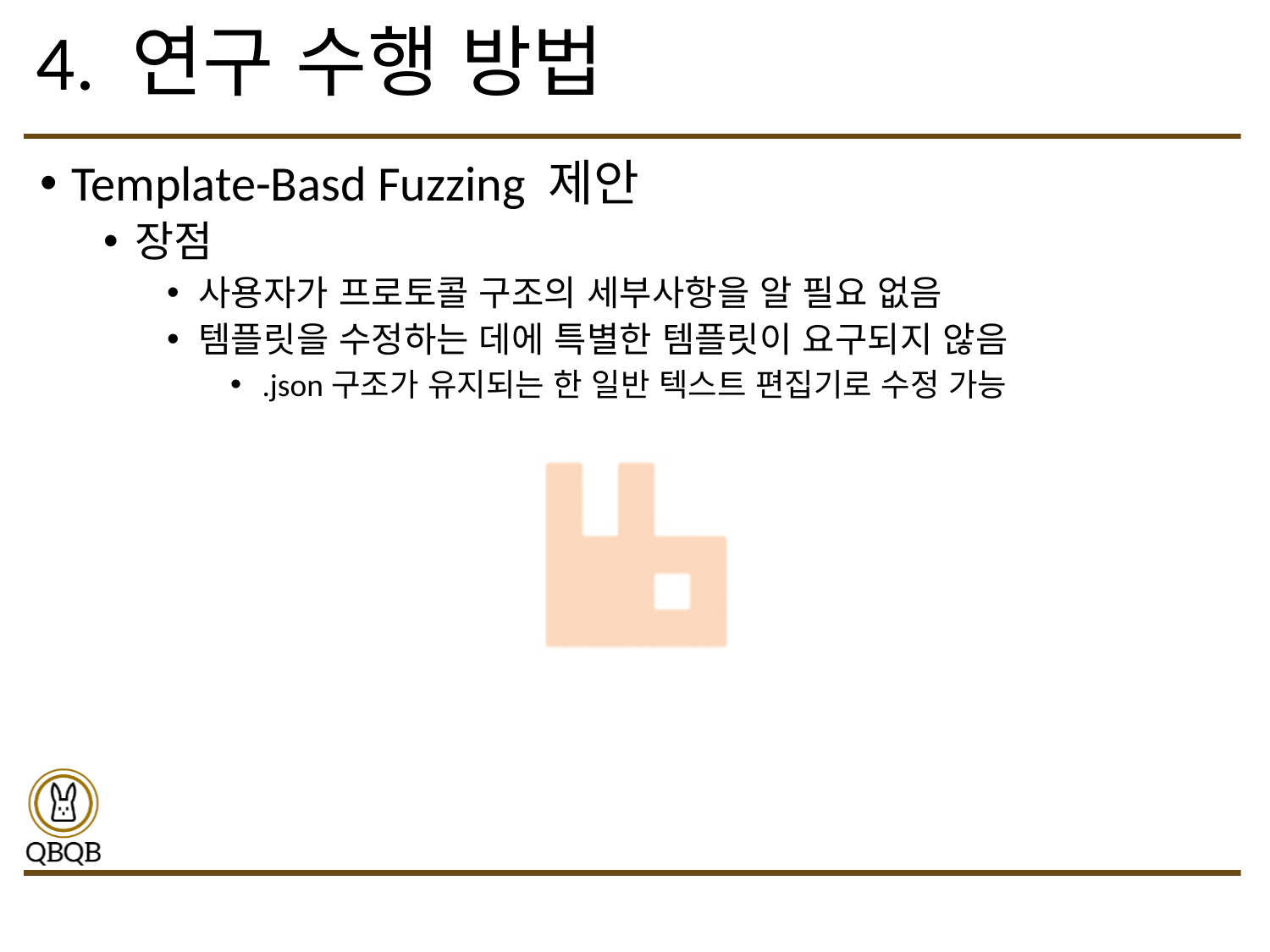

# 4. 연구 수행 방법
Template-Basd Fuzzing 제안
장점
사용자가 프로토콜 구조의 세부사항을 알 필요 없음
템플릿을 수정하는 데에 특별한 템플릿이 요구되지 않음
.json구조가 유지되는 한 일반 텍스트 편집기로 수정 가능